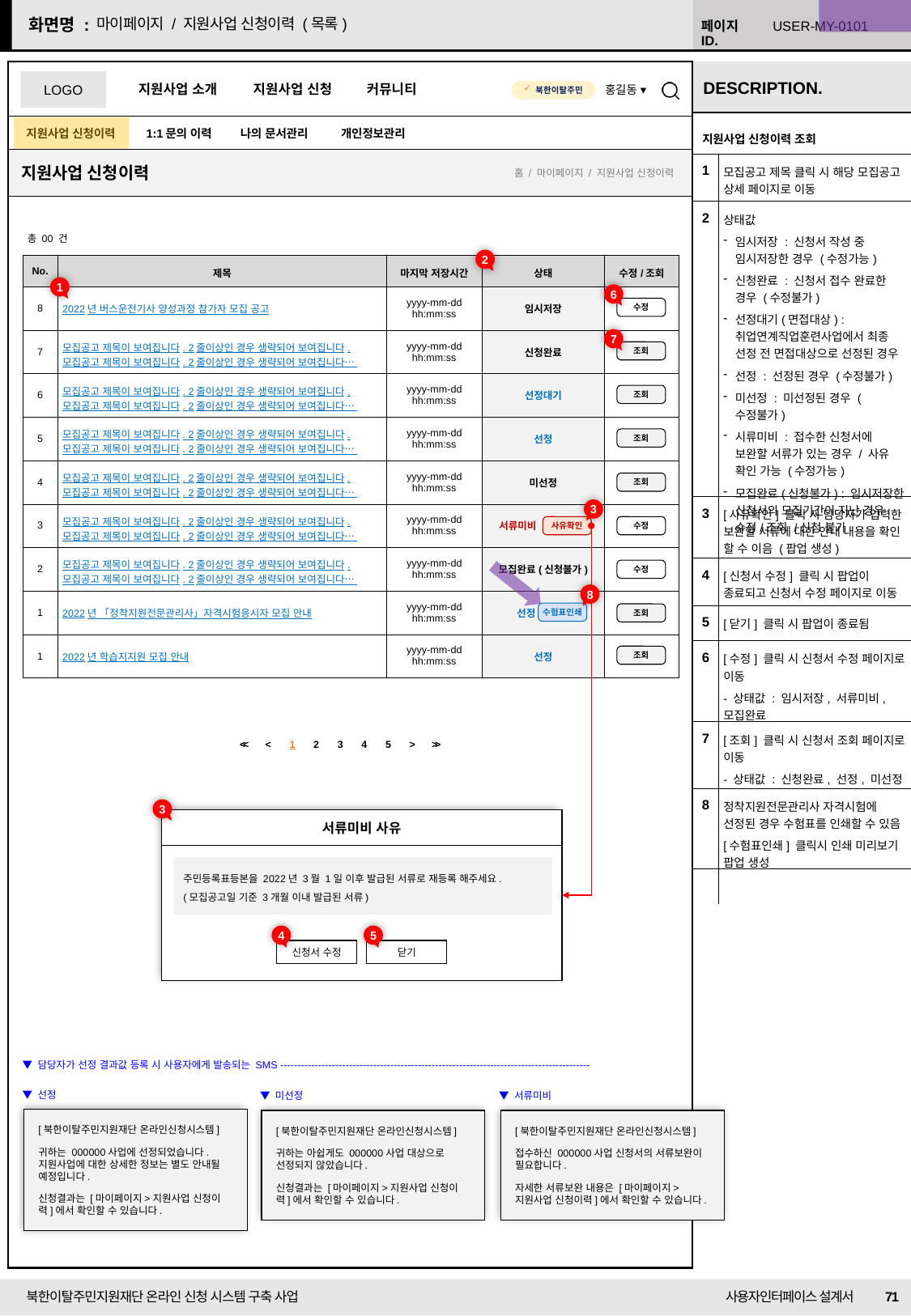

22/09/01 수정
마이페이지 / 지원사업 신청이력 (목록)
USER-MY-0101

| 지원사업 신청이력 조회 |  |
| --- | --- |
| 1 | 모집공고 제목 클릭 시 해당 모집공고 상세 페이지로 이동 |
| 2 | 상태값 임시저장 : 신청서 작성 중 임시저장한 경우 (수정가능) 신청완료 : 신청서 접수 완료한 경우 (수정불가) 선정대기(면접대상) : 취업연계직업훈련사업에서 최종 선정 전 면접대상으로 선정된 경우 선정 : 선정된 경우 (수정불가) 미선정 : 미선정된 경우 (수정불가) 시류미비 : 접수한 신청서에 보완할 서류가 있는 경우 / 사유 확인 가능 (수정가능) 모집완료(신청불가) : 임시저장한 신청서의 모집기간이 지난 경우 수정/조회 /신청 불가 |
| 3 | [사유확인] 클릭 시 담당자가 입력한 보완할 서류에 대한 안내 내용을 확인 할 수 이음 (팝업 생성) |
| 4 | [신청서 수정] 클릭 시 팝업이 종료되고 신청서 수정 페이지로 이동 |
| 5 | [닫기] 클릭 시 팝업이 종료됨 |
| 6 | [수정] 클릭 시 신청서 수정 페이지로 이동 - 상태값 : 임시저장, 서류미비, 모집완료 |
| 7 | [조회] 클릭 시 신청서 조회 페이지로 이동 - 상태값 : 신청완료, 선정, 미선정 |
| 8 | 정착지원전문관리사 자격시험에 선정된 경우 수험표를 인쇄할 수 있음 [수험표인쇄] 클릭시 인쇄 미리보기 팝업 생성 |
|  |  |
지원사업 신청이력
홈 / 마이페이지 / 지원사업 신청이력
총 00 건
2
| No. | 제목 | 마지막 저장시간 | 상태 | 수정/조회 |
| --- | --- | --- | --- | --- |
| 8 | 2022년 버스운전기사 양성과정 참가자 모집 공고 | yyyy-mm-dd hh:mm:ss | 임시저장 |  |
| 7 | 모집공고 제목이 보여집니다. 2줄이상인 경우 생략되어 보여집니다. 모집공고 제목이 보여집니다. 2줄이상인 경우 생략되어 보여집니다… | yyyy-mm-dd hh:mm:ss | 신청완료 | 수정불가 |
| 6 | 모집공고 제목이 보여집니다. 2줄이상인 경우 생략되어 보여집니다. 모집공고 제목이 보여집니다. 2줄이상인 경우 생략되어 보여집니다… | yyyy-mm-dd hh:mm:ss | 선정대기 |  |
| 5 | 모집공고 제목이 보여집니다. 2줄이상인 경우 생략되어 보여집니다. 모집공고 제목이 보여집니다. 2줄이상인 경우 생략되어 보여집니다… | yyyy-mm-dd hh:mm:ss | 선정 | 수정불가 |
| 4 | 모집공고 제목이 보여집니다. 2줄이상인 경우 생략되어 보여집니다. 모집공고 제목이 보여집니다. 2줄이상인 경우 생략되어 보여집니다… | yyyy-mm-dd hh:mm:ss | 미선정 | 수정불가 |
| 3 | 모집공고 제목이 보여집니다. 2줄이상인 경우 생략되어 보여집니다. 모집공고 제목이 보여집니다. 2줄이상인 경우 생략되어 보여집니다… | yyyy-mm-dd hh:mm:ss | 서류미비 0 | 수정불가 |
| 2 | 모집공고 제목이 보여집니다. 2줄이상인 경우 생략되어 보여집니다. 모집공고 제목이 보여집니다. 2줄이상인 경우 생략되어 보여집니다… | yyyy-mm-dd hh:mm:ss | 모집완료(신청불가) | - |
| 1 | 2022년 「정착지원전문관리사」자격시험응시자 모집 안내 | yyyy-mm-dd hh:mm:ss | 선정 . | 수정불가 |
| 1 | 2022년 학습지지원 모집 안내 | yyyy-mm-dd hh:mm:ss | 선정 | 수정불가 |
1
6
수정
7
조회
조회
조회
조회
3
사유확인
수정

수정
8
수험표인쇄
조회
조회
| << | < | 1 | 2 | 3 | 4 | 5 | > | >> |
| --- | --- | --- | --- | --- | --- | --- | --- | --- |
3

서류미비 사유
주민등록표등본을 2022년 3월 1일 이후 발급된 서류로 재등록 해주세요.
(모집공고일 기준 3개월 이내 발급된 서류)
신청서 수정
닫기
4
5
▼ 담당자가 선정 결과값 등록 시 사용자에게 발송되는 SMS ------------------------------------------------------------------------------------------
▼ 선정
[북한이탈주민지원재단 온라인신청시스템]
귀하는 000000사업에 선정되었습니다. 지원사업에 대한 상세한 정보는 별도 안내될 예정입니다.
신청결과는 [마이페이지>지원사업 신청이력]에서 확인할 수 있습니다.
▼ 미선정
[북한이탈주민지원재단 온라인신청시스템]
귀하는 아쉽게도 000000사업 대상으로 선정되지 않았습니다.
신청결과는 [마이페이지>지원사업 신청이력]에서 확인할 수 있습니다.
▼ 서류미비
[북한이탈주민지원재단 온라인신청시스템]
접수하신 000000사업 신청서의 서류보완이 필요합니다.
자세한 서류보완 내용은 [마이페이지>지원사업 신청이력]에서 확인할 수 있습니다.
71